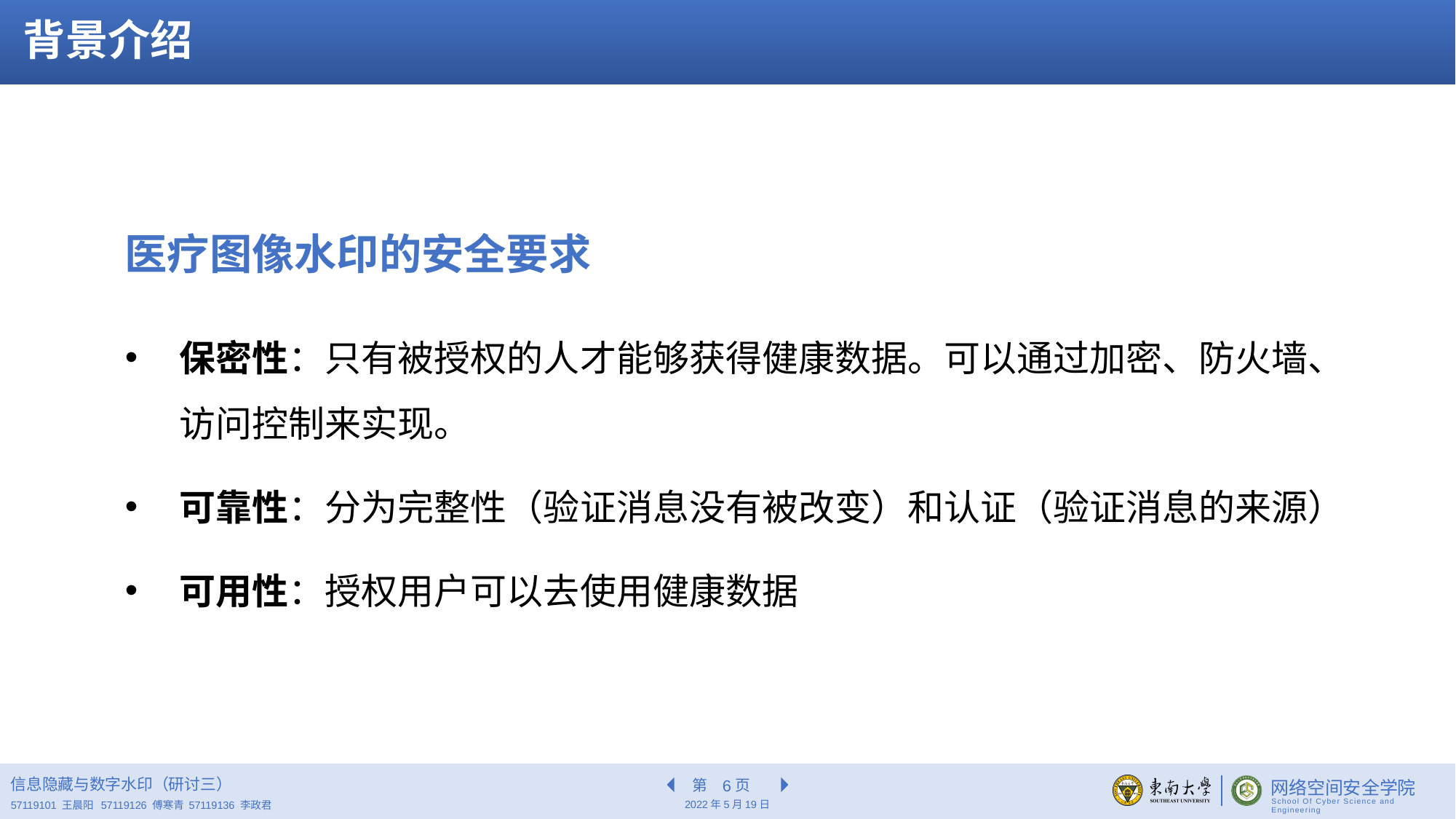

背景介绍
医疗图像水印的安全要求
保密性：只有被授权的人才能够获得健康数据。可以通过加密、防火墙、访问控制来实现。
可靠性：分为完整性（验证消息没有被改变）和认证（验证消息的来源）
可用性：授权用户可以去使用健康数据
信息隐藏与数字水印（研讨三）

6
2022年5月19日
57119101 王晨阳  57119126 傅寒青 57119136 李政君